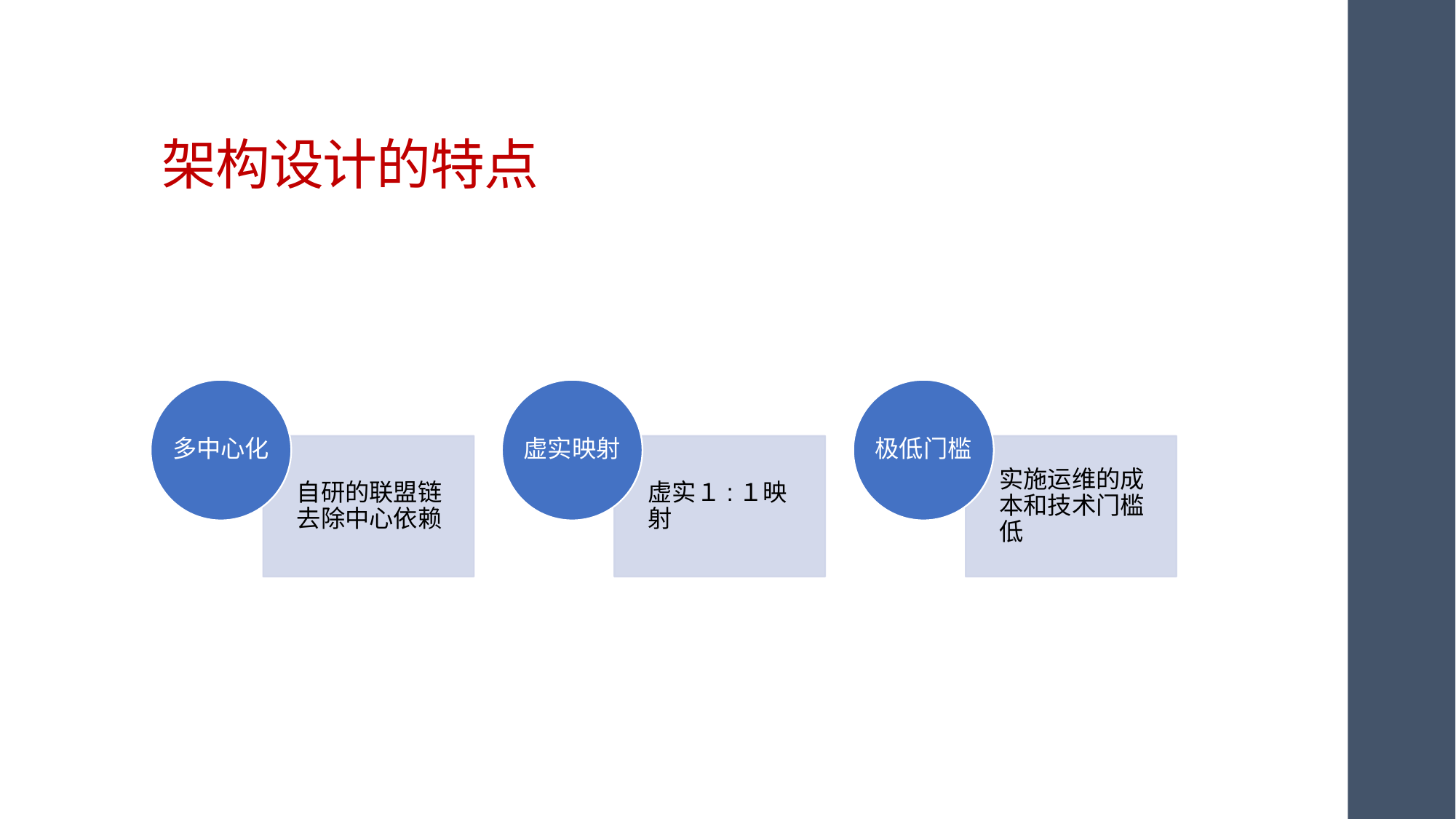

# 架构设计的特点
自研的联盟链去除中心依赖
多中心化
虚实１:１映射
虚实映射
实施运维的成本和技术门槛低
极低门槛